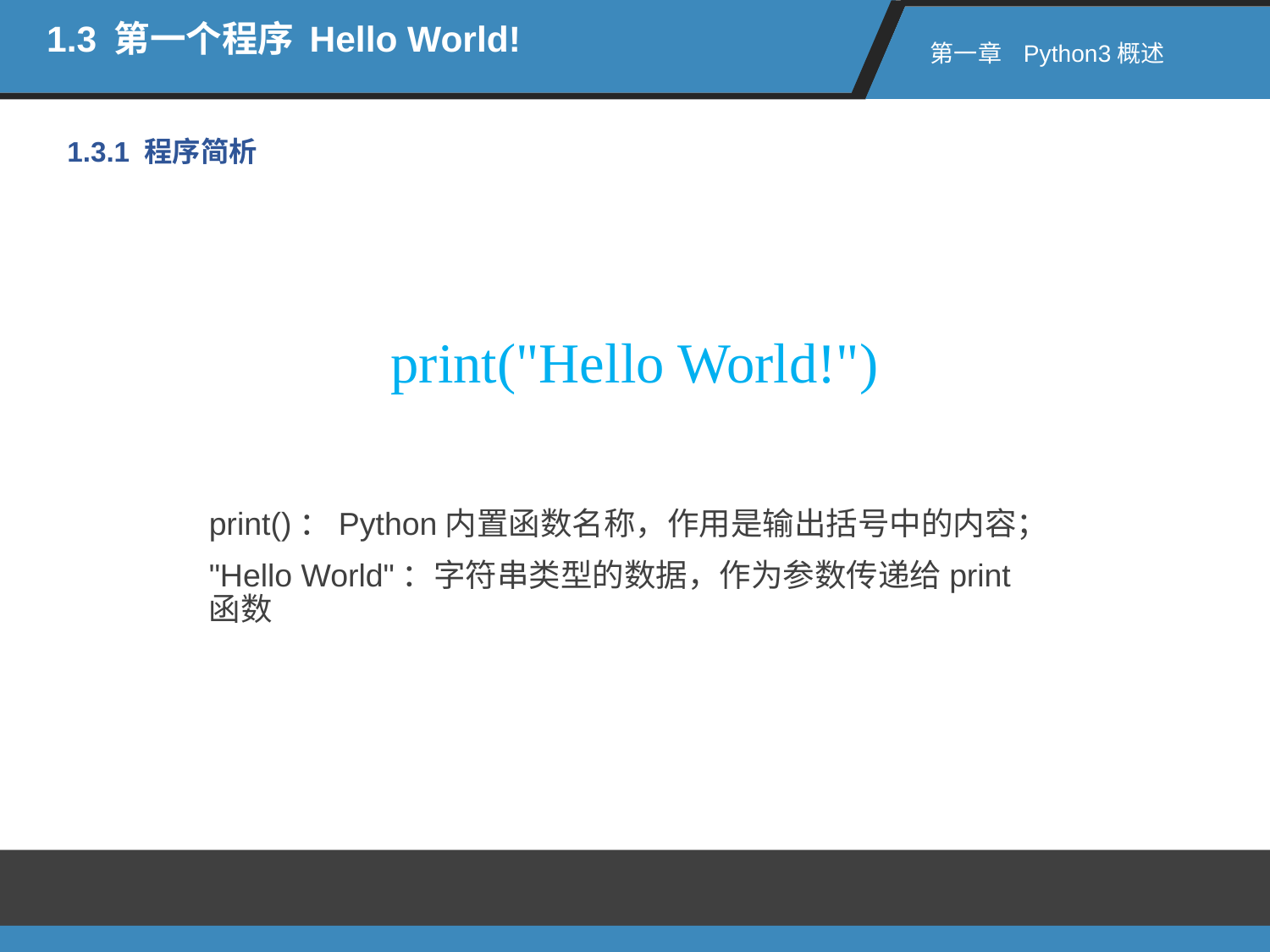

1.3 第一个程序 Hello World!
第一章   Python3概述
1.3.1 程序简析
print("Hello World!")
print()：Python内置函数名称，作用是输出括号中的内容；
"Hello World"：字符串类型的数据，作为参数传递给print函数